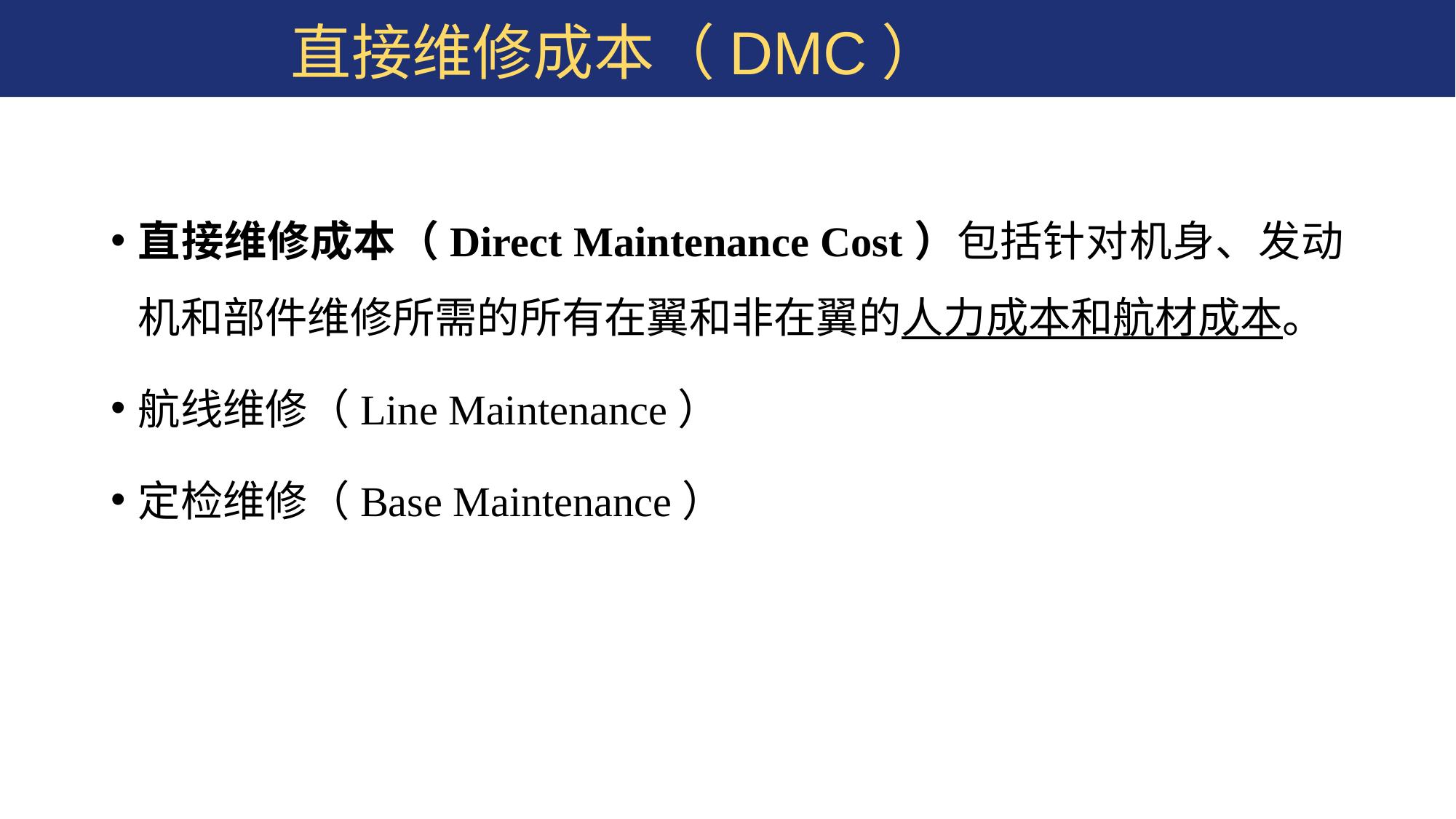

直接维修成本（DMC）
直接维修成本（Direct Maintenance Cost）包括针对机身、发动机和部件维修所需的所有在翼和非在翼的人力成本和航材成本。
航线维修（Line Maintenance）
定检维修（Base Maintenance）